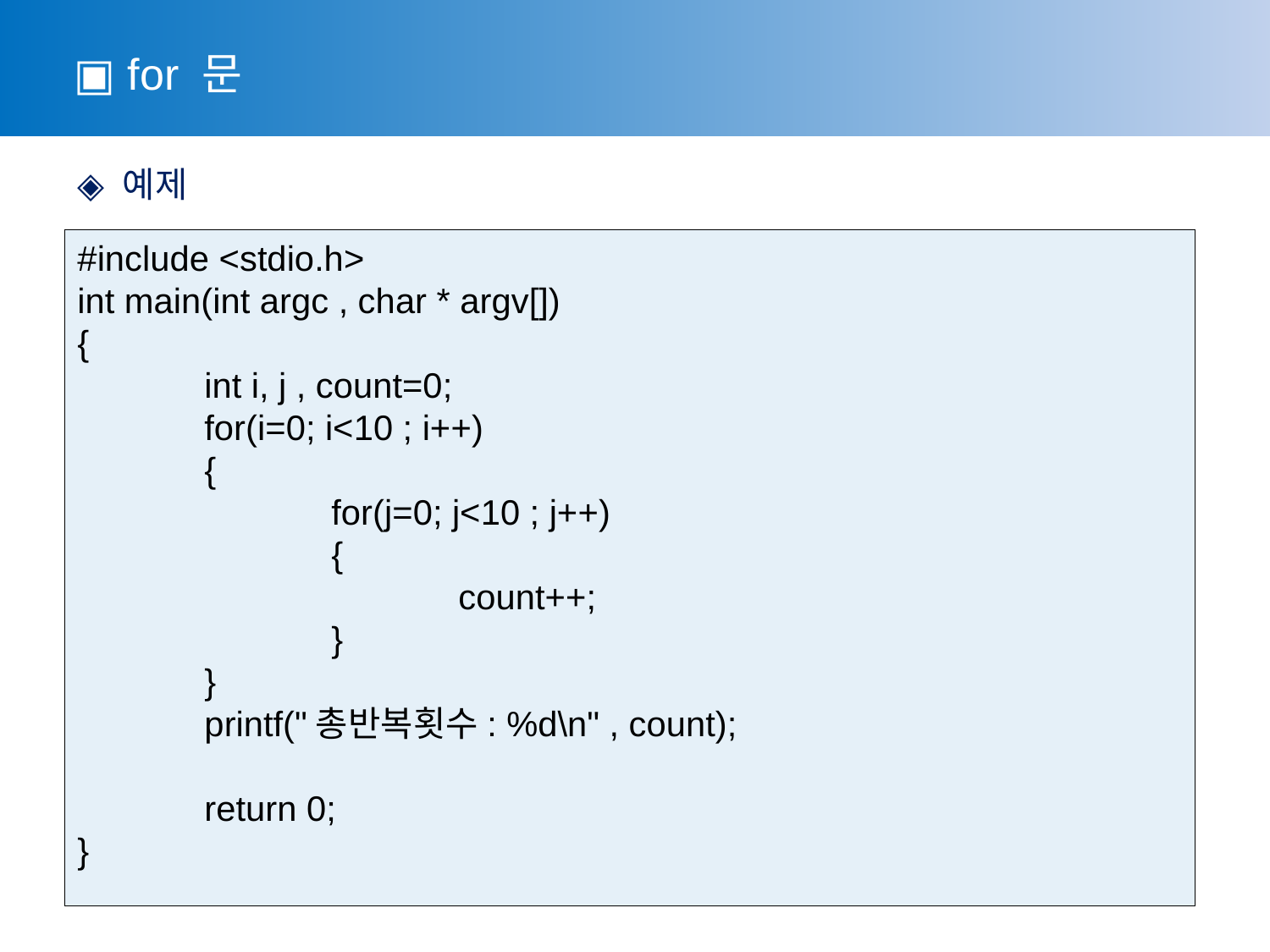

▣ for 문
 ◈ 예제
#include <stdio.h>
int main(int argc , char * argv[])
{
	int i, j , count=0;
	for(i=0; i<10 ; i++)
	{
		for(j=0; j<10 ; j++)
		{
			count++;
		}
	}
	printf("총반복횟수: %d\n" , count);

	return 0;
}